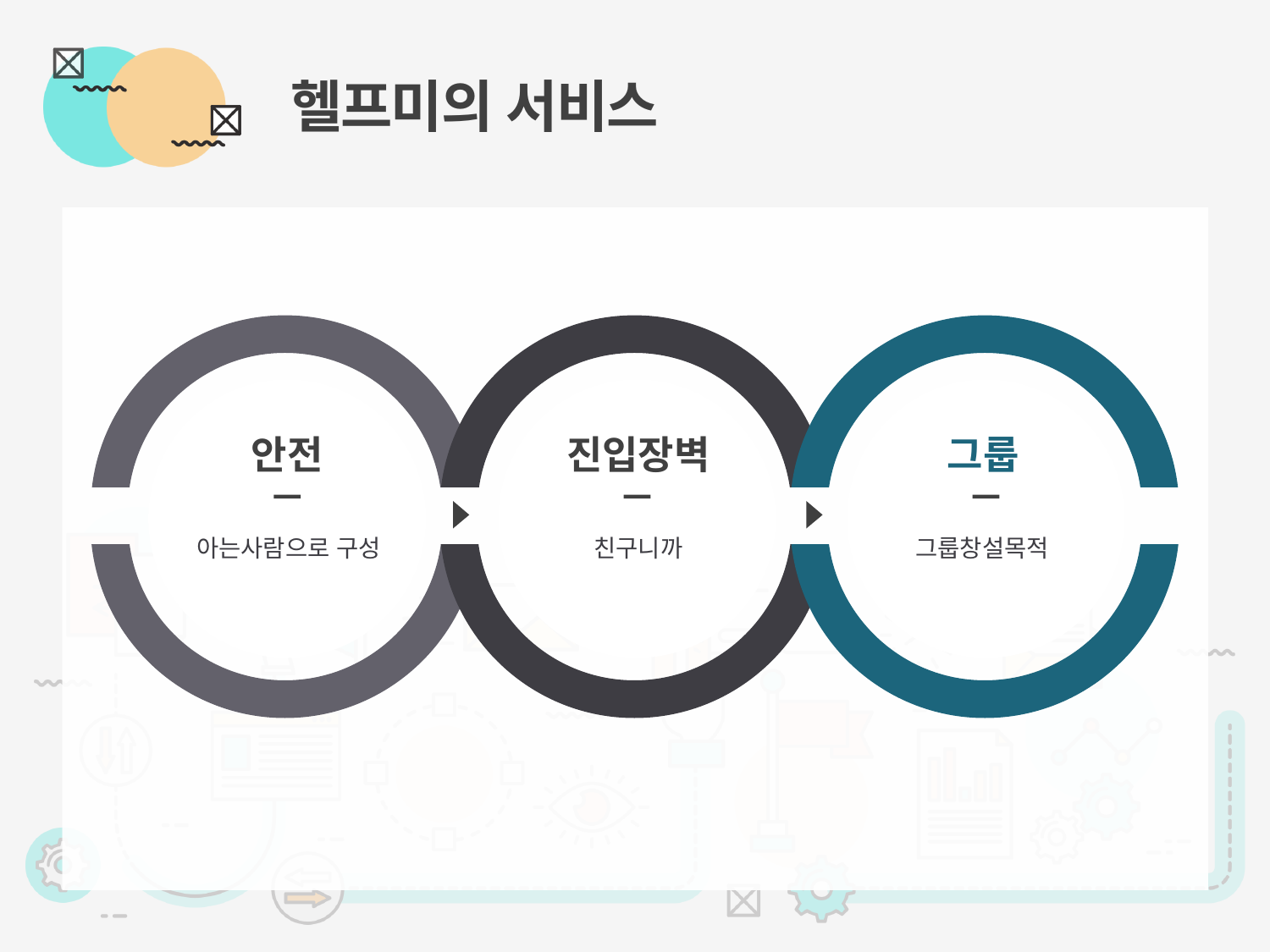

# 헬프미의 서비스

안전
진입장벽
그룹

아는사람으로 구성
친구니까
그룹창설목적